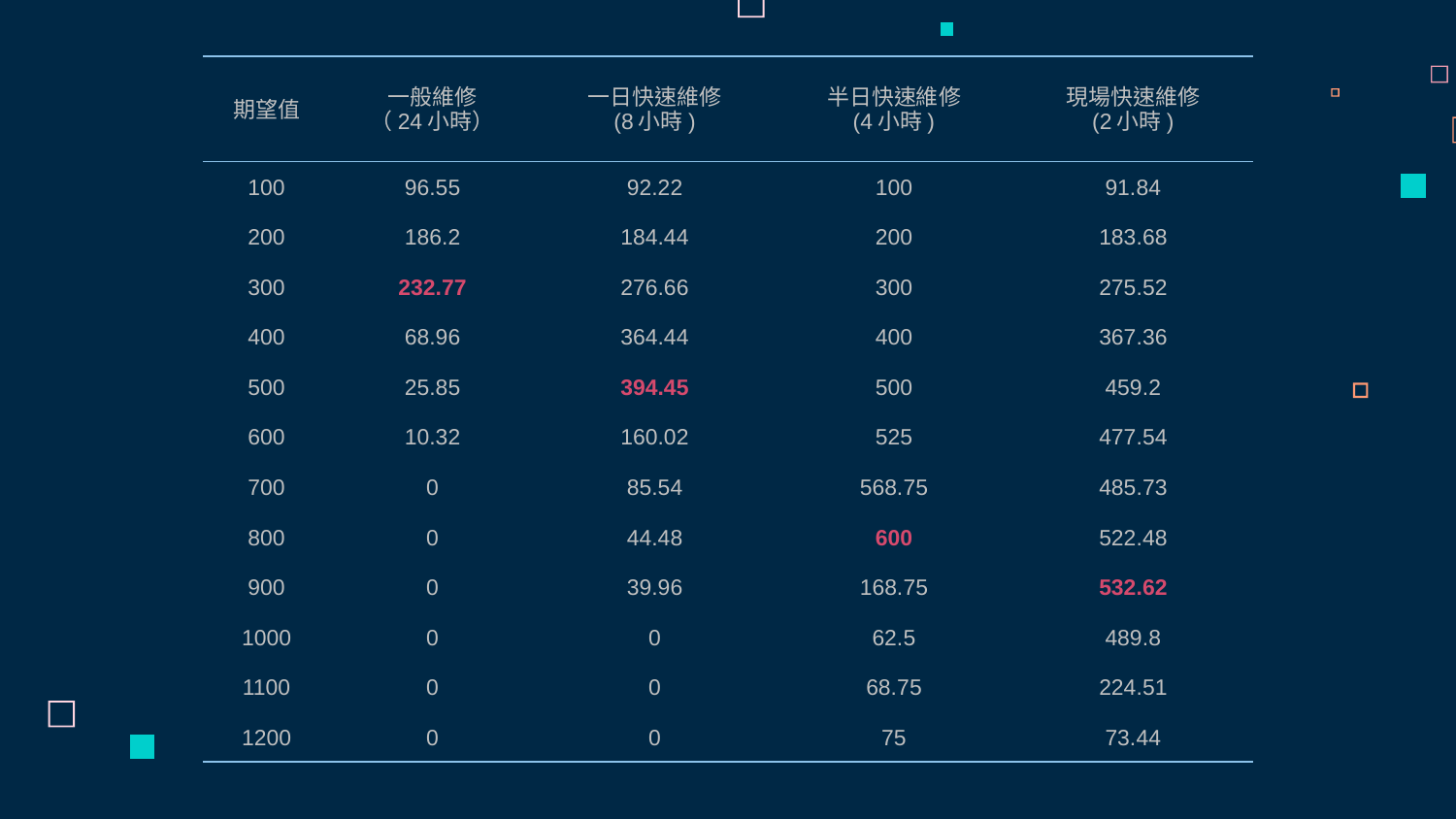

| 期望值 | 一般維修 （24小時） | 一日快速維修 (8小時) | 半日快速維修 (4小時) | 現場快速維修 (2小時) |
| --- | --- | --- | --- | --- |
| 100 | 96.55 | 92.22 | 100 | 91.84 |
| 200 | 186.2 | 184.44 | 200 | 183.68 |
| 300 | 232.77 | 276.66 | 300 | 275.52 |
| 400 | 68.96 | 364.44 | 400 | 367.36 |
| 500 | 25.85 | 394.45 | 500 | 459.2 |
| 600 | 10.32 | 160.02 | 525 | 477.54 |
| 700 | 0 | 85.54 | 568.75 | 485.73 |
| 800 | 0 | 44.48 | 600 | 522.48 |
| 900 | 0 | 39.96 | 168.75 | 532.62 |
| 1000 | 0 | 0 | 62.5 | 489.8 |
| 1100 | 0 | 0 | 68.75 | 224.51 |
| 1200 | 0 | 0 | 75 | 73.44 |